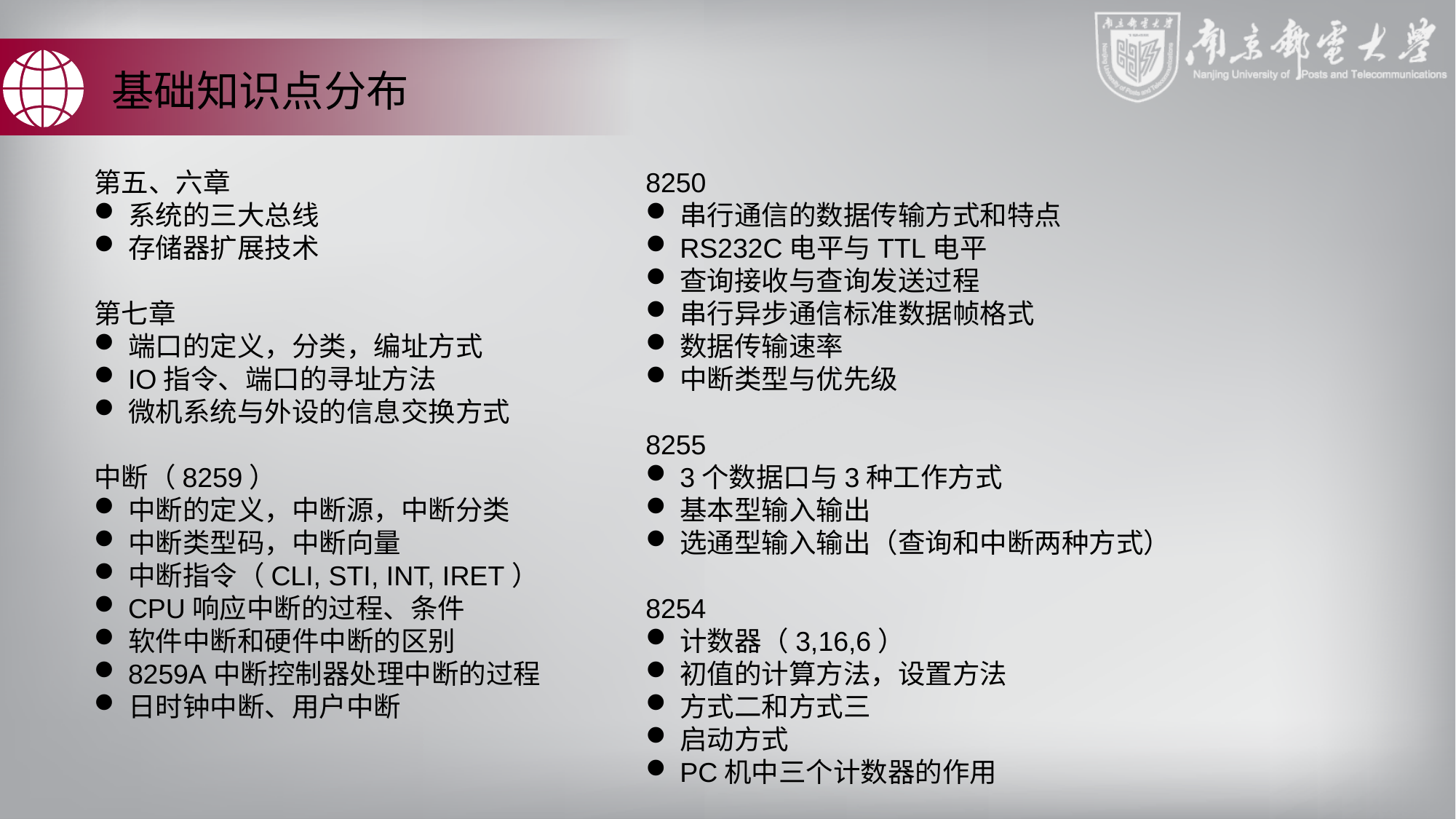

基础知识点分布
第五、六章
系统的三大总线
存储器扩展技术

第七章
端口的定义，分类，编址方式
IO指令、端口的寻址方法
微机系统与外设的信息交换方式

中断（8259）
中断的定义，中断源，中断分类
中断类型码，中断向量
中断指令（CLI, STI, INT, IRET）
CPU响应中断的过程、条件
软件中断和硬件中断的区别
8259A中断控制器处理中断的过程
日时钟中断、用户中断

8250
串行通信的数据传输方式和特点
RS232C电平与TTL电平
查询接收与查询发送过程
串行异步通信标准数据帧格式
数据传输速率
中断类型与优先级

8255
3个数据口与3种工作方式
基本型输入输出
选通型输入输出（查询和中断两种方式）

8254
计数器（3,16,6）
初值的计算方法，设置方法
方式二和方式三
启动方式
PC机中三个计数器的作用